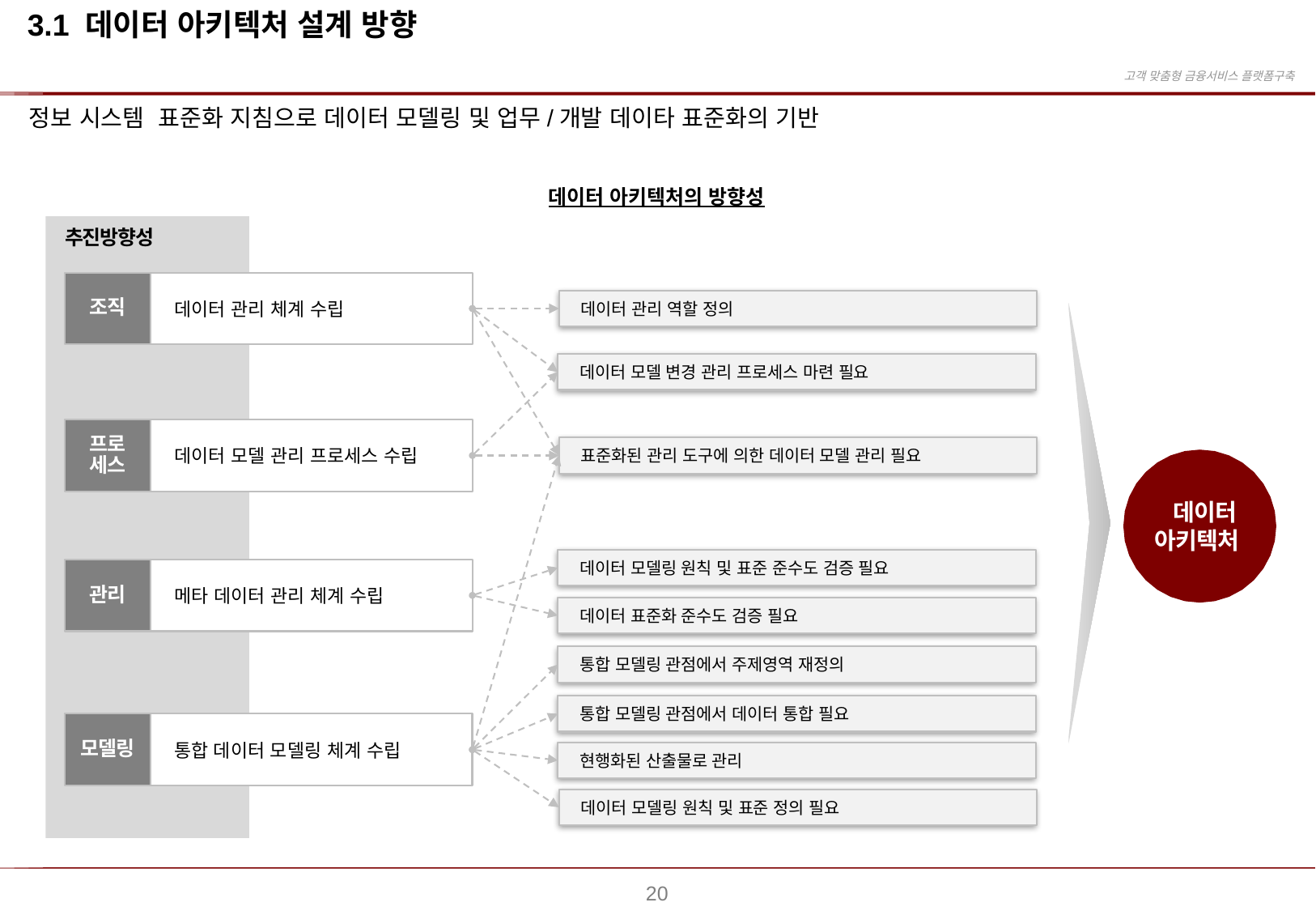

3.1 데이터 아키텍처 설계 방향
정보 시스템  표준화 지침으로 데이터 모델링 및 업무/개발 데이타 표준화의 기반
데이터 아키텍처의 방향성
추진방향성
조직
데이터 관리 체계 수립
데이터 관리 역할 정의
데이터 모델 변경 관리 프로세스 마련 필요
프로
세스
데이터 모델 관리 프로세스 수립
표준화된 관리 도구에 의한 데이터 모델 관리 필요
 데이터
아키텍처

데이터 모델링 원칙 및 표준 준수도 검증 필요
관리
메타 데이터 관리 체계 수립
데이터 표준화 준수도 검증 필요
통합 모델링 관점에서 주제영역 재정의
통합 모델링 관점에서 데이터 통합 필요
모델링
통합 데이터 모델링 체계 수립
현행화된 산출물로 관리
데이터 모델링 원칙 및 표준 정의 필요